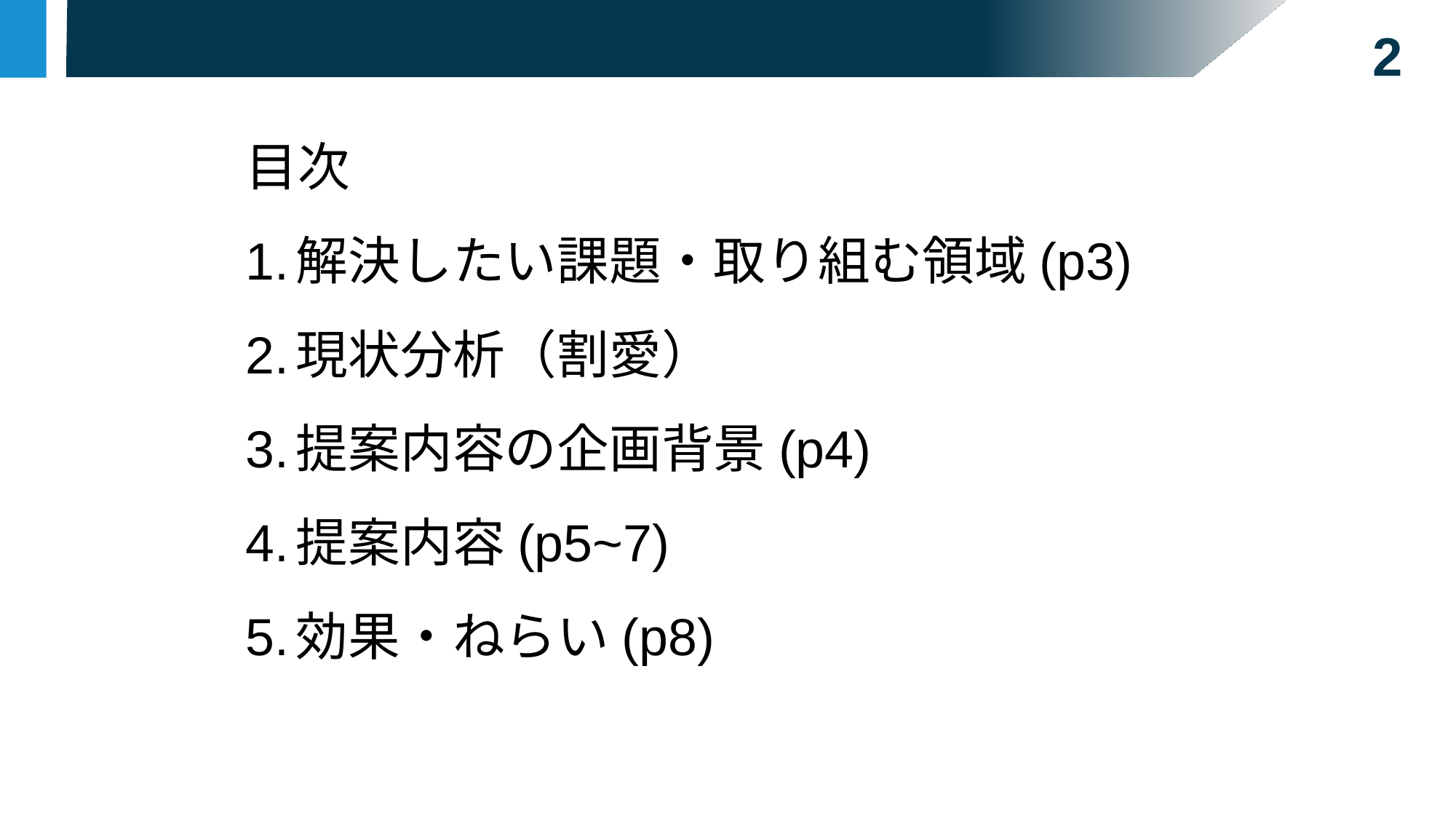

2．
目次
目次
解決したい課題・取り組む領域(p3)
現状分析（割愛）
提案内容の企画背景(p4)
提案内容(p5~7)
効果・ねらい(p8)